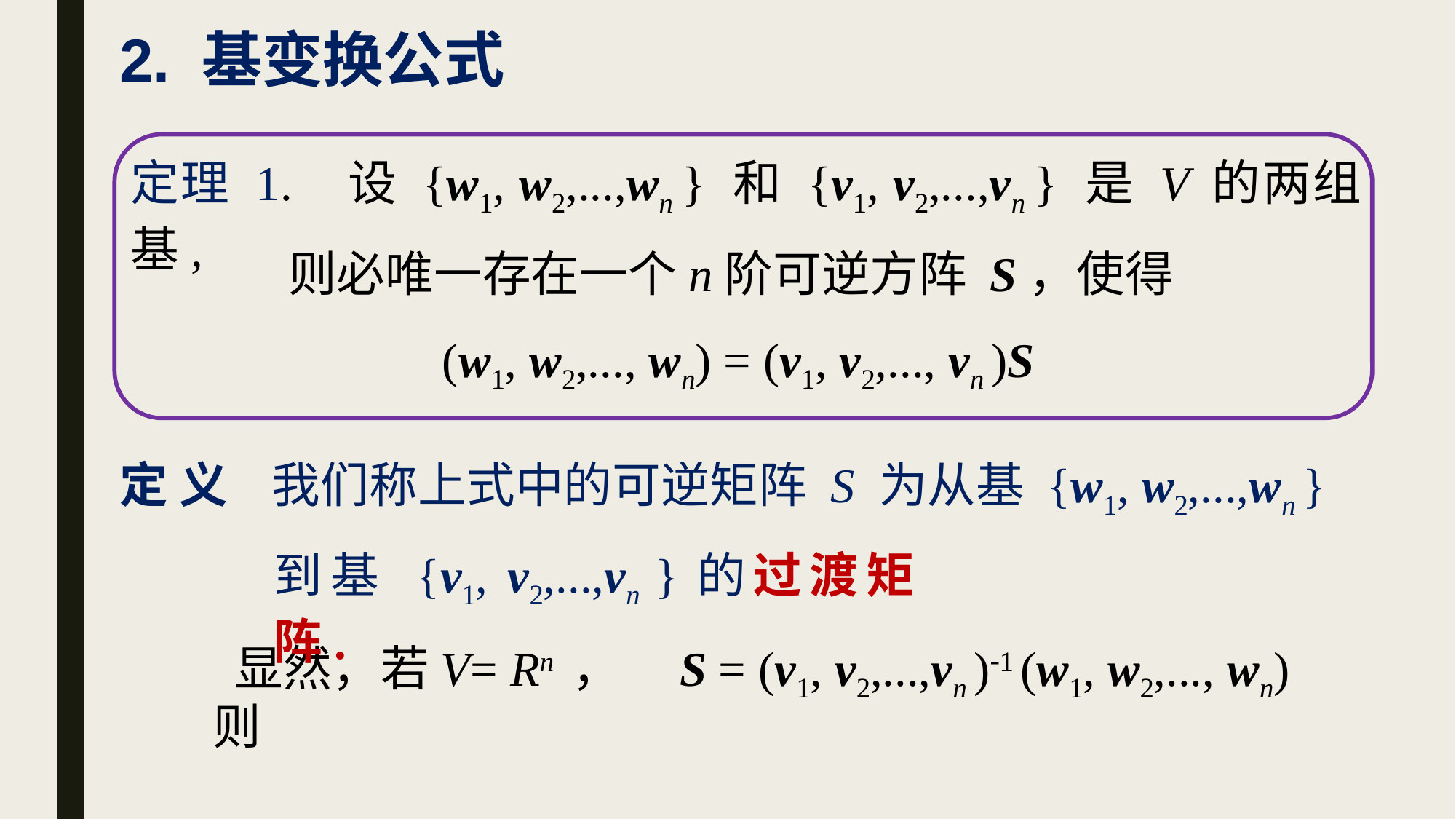

# 2. 基变换公式

定理 1.   设 {w1, w2,...,wn } 和 {v1, v2,...,vn } 是 V 的两组基,
则必唯一存在一个n阶可逆方阵 S，使得
(w1, w2,..., wn) = (v1, v2,..., vn )S
定 义    我们称上式中的可逆矩阵 S 为从基 {w1, w2,...,wn }
到基 {v1, v2,...,vn }的过渡矩阵.
S = (v1, v2,...,vn )−1 (w1, w2,..., wn)
 显然，若V= Rn ，则